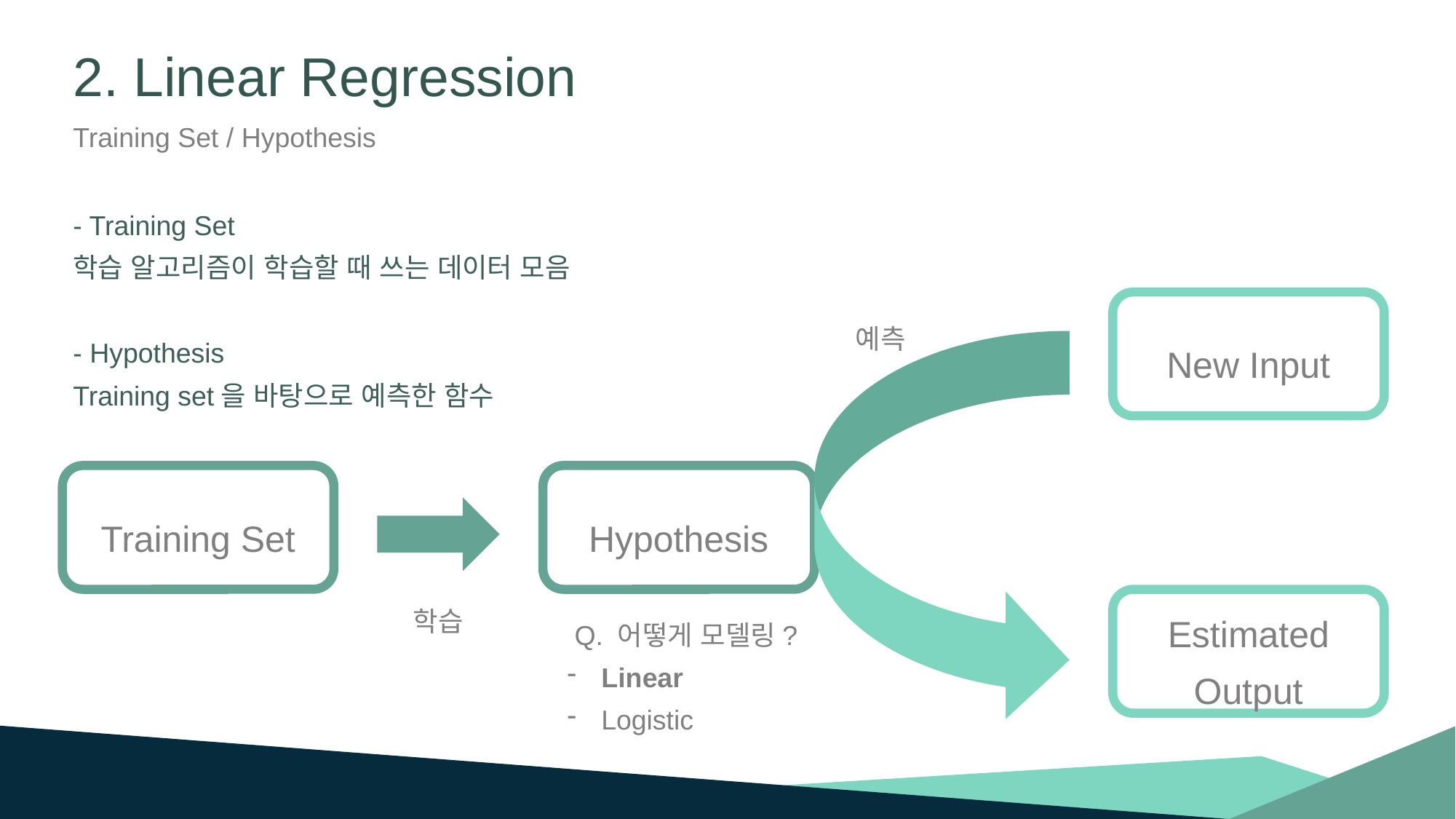

# 2. Linear Regression
Training Set / Hypothesis
- Training Set
학습 알고리즘이 학습할 때 쓰는 데이터 모음

- Hypothesis
Training set을 바탕으로 예측한 함수

예측
New Input

Training Set

Hypothesis
학습

Estimated Output
Q. 어떻게 모델링?
Linear
Logistic